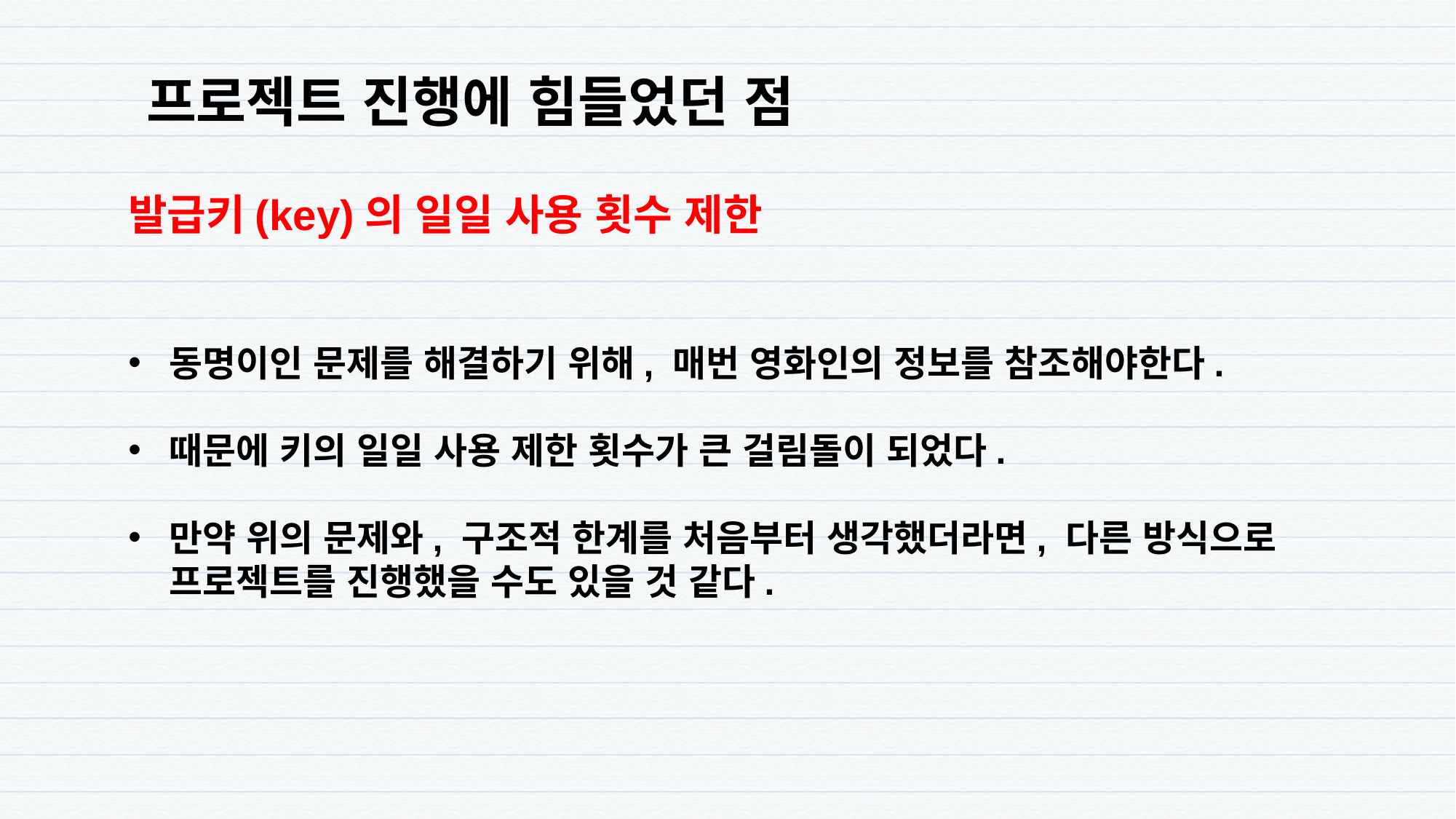

프로젝트 진행에 힘들었던 점
발급키(key)의 일일 사용 횟수 제한

동명이인 문제를 해결하기 위해, 매번 영화인의 정보를 참조해야한다.

때문에 키의 일일 사용 제한 횟수가 큰 걸림돌이 되었다.

만약 위의 문제와, 구조적 한계를 처음부터 생각했더라면, 다른 방식으로 프로젝트를 진행했을 수도 있을 것 같다.